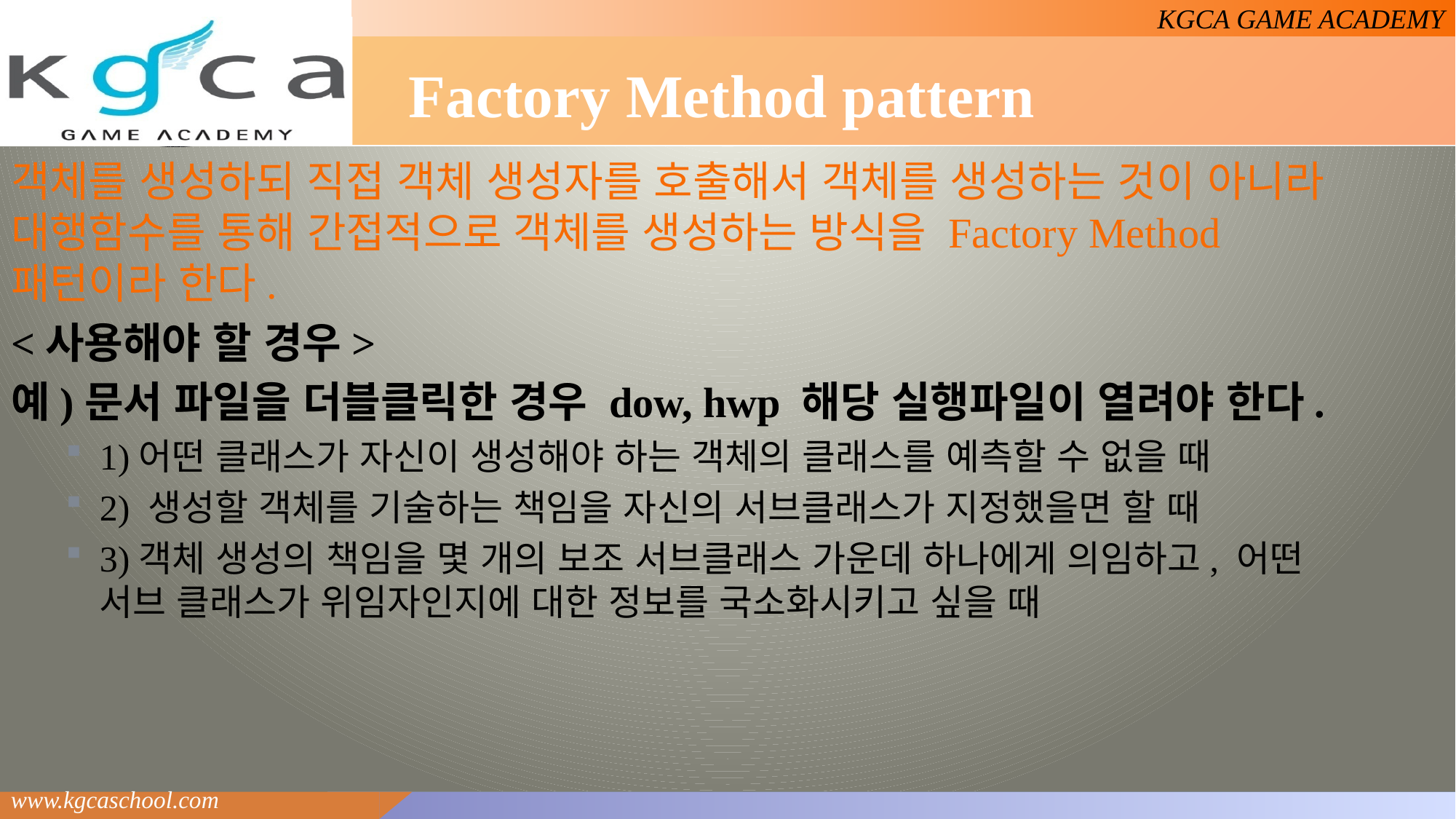

# Factory Method pattern
객체를 생성하되 직접 객체 생성자를 호출해서 객체를 생성하는 것이 아니라 대행함수를 통해 간접적으로 객체를 생성하는 방식을 Factory Method 패턴이라 한다.
<사용해야 할 경우>
예)문서 파일을 더블클릭한 경우 dow, hwp 해당 실행파일이 열려야 한다.
1)어떤 클래스가 자신이 생성해야 하는 객체의 클래스를 예측할 수 없을 때
2) 생성할 객체를 기술하는 책임을 자신의 서브클래스가 지정했을면 할 때
3)객체 생성의 책임을 몇 개의 보조 서브클래스 가운데 하나에게 의임하고, 어떤 서브 클래스가 위임자인지에 대한 정보를 국소화시키고 싶을 때